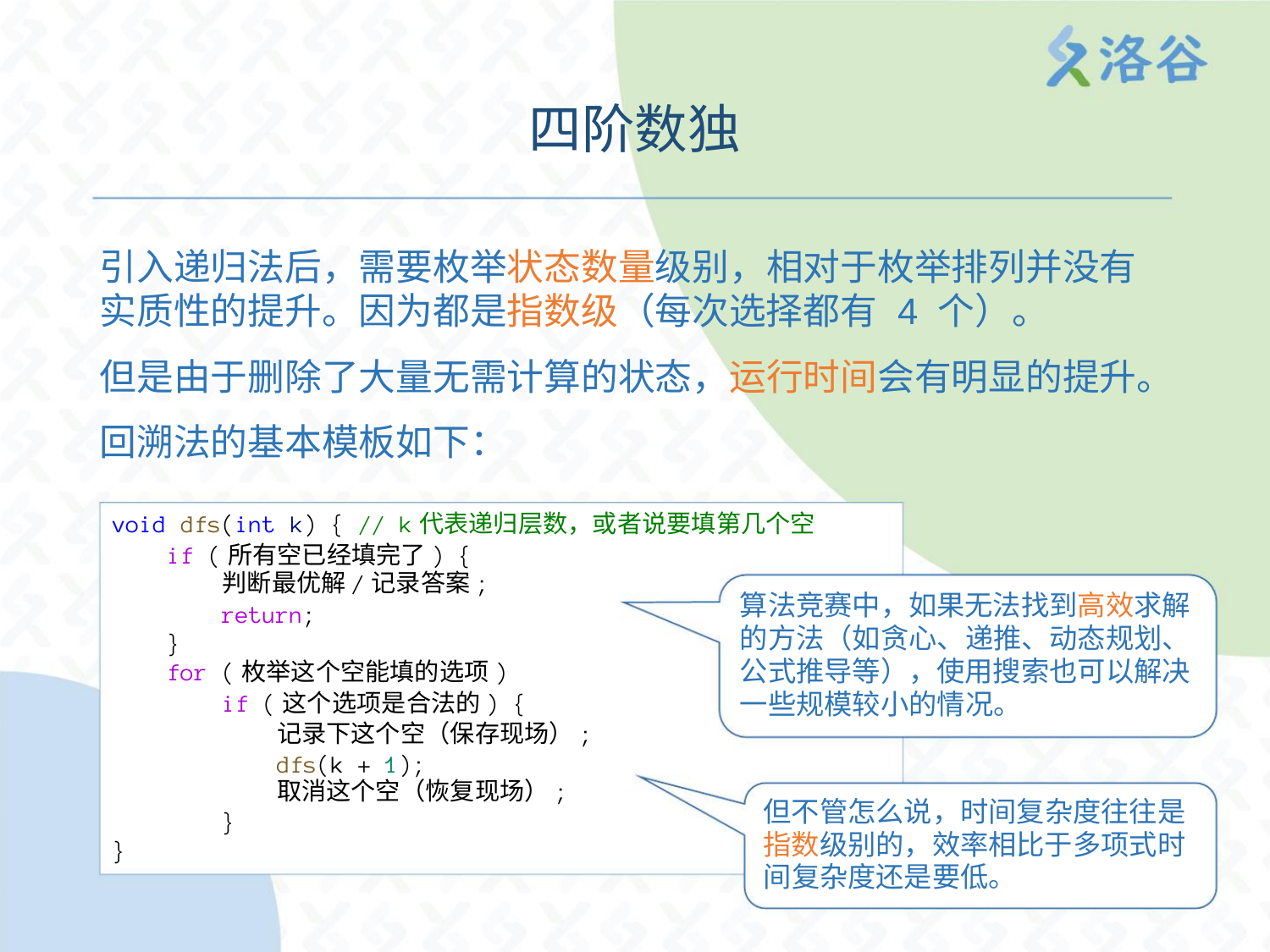

四阶数独
引入递归法后，需要枚举状态数量级别，相对于枚举排列并没有
实质性的提升。因为都是指数级（每次选择都有 4 个）。
但是由于删除了大量无需计算的状态，运行时间会有明显的提升。
回溯法的基本模板如下：
void dfs(int k) { // k代表递归层数，或者说要填第几个空
if (所有空已经填完了) {
判断最优解/记录答案;
return;
算法竞赛中，如果无法找到高效求解
的方法（如贪心、递推、动态规划、
公式推导等），使用搜索也可以解决
一些规模较小的情况。
}
for (枚举这个空能填的选项)
if (这个选项是合法的) {
记录下这个空（保存现场）;
dfs(k + 1);
取消这个空（恢复现场）;
}
但不管怎么说，时间复杂度往往是
指数级别的，效率相比于多项式时
间复杂度还是要低。
}